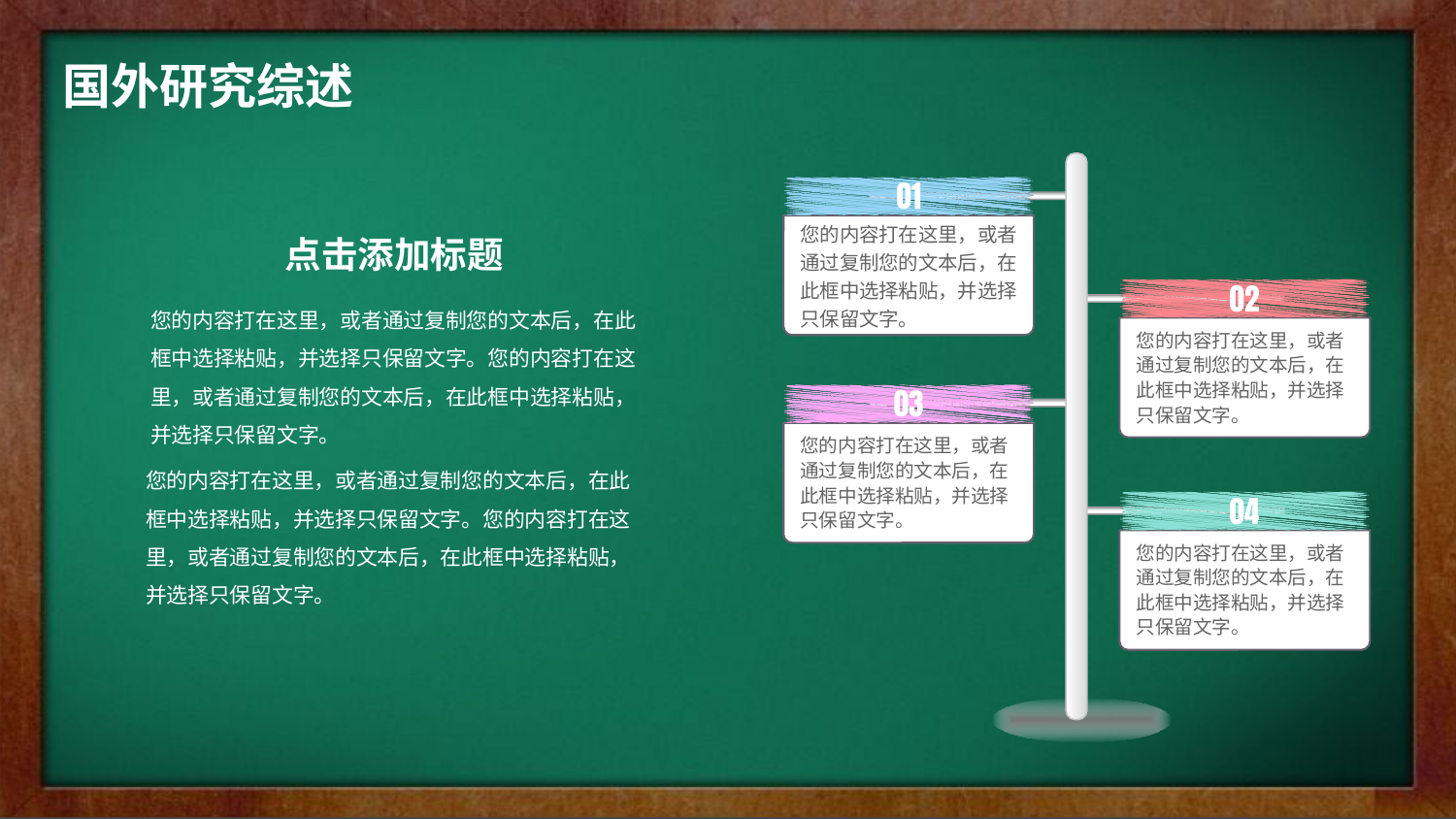

国外研究综述

01
您的内容打在这里，或者通过复制您的文本后，在此框中选择粘贴，并选择只保留文字。

点击添加标题
02
您的内容打在这里，或者通过复制您的文本后，在此框中选择粘贴，并选择只保留文字。
您的内容打在这里，或者通过复制您的文本后，在此框中选择粘贴，并选择只保留文字。您的内容打在这里，或者通过复制您的文本后，在此框中选择粘贴，并选择只保留文字。

03
您的内容打在这里，或者通过复制您的文本后，在此框中选择粘贴，并选择只保留文字。

您的内容打在这里，或者通过复制您的文本后，在此框中选择粘贴，并选择只保留文字。您的内容打在这里，或者通过复制您的文本后，在此框中选择粘贴，并选择只保留文字。
04
您的内容打在这里，或者通过复制您的文本后，在此框中选择粘贴，并选择只保留文字。